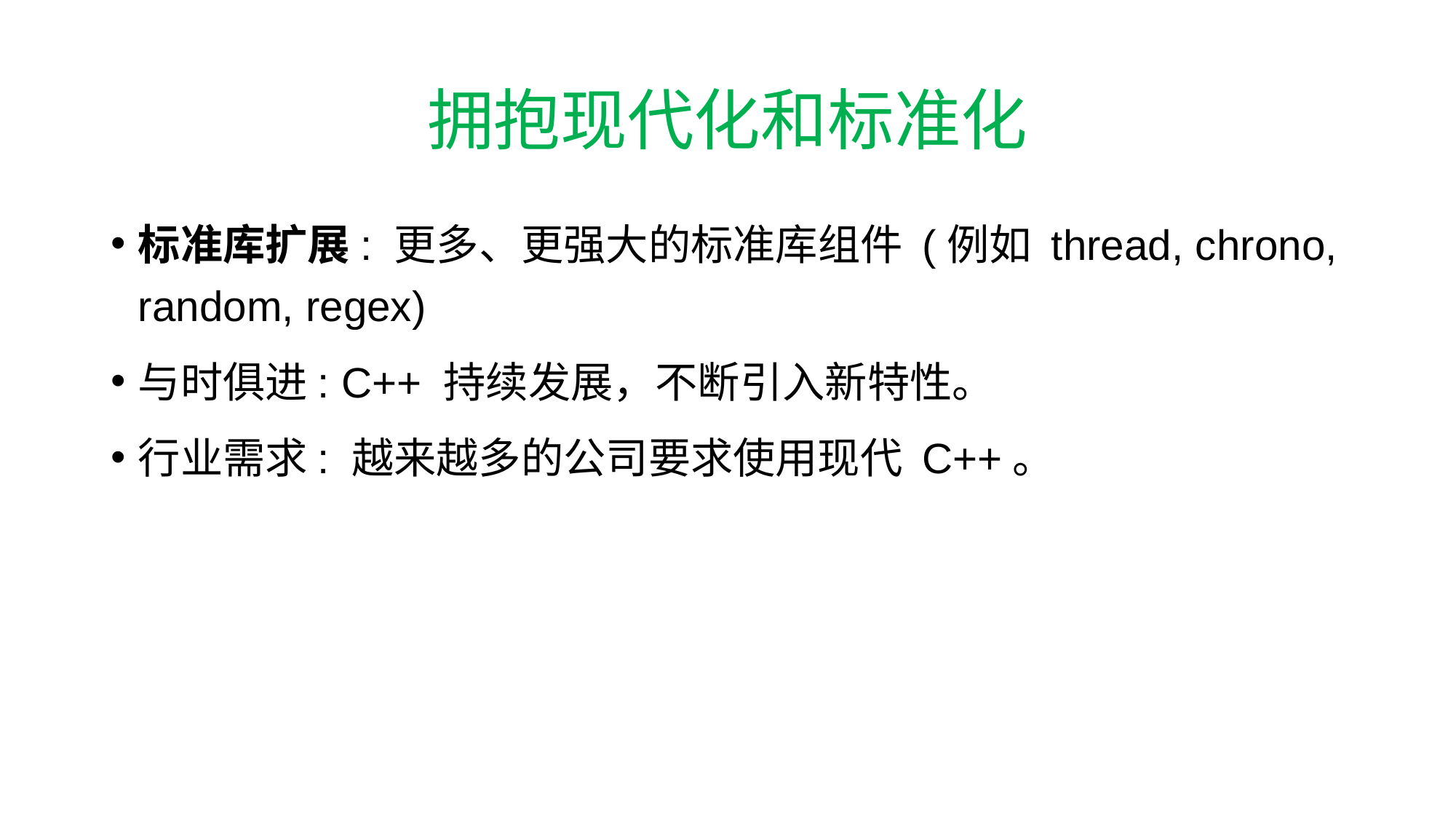

# 拥抱现代化和标准化
标准库扩展: 更多、更强大的标准库组件 (例如 thread, chrono, random, regex)
与时俱进: C++ 持续发展，不断引入新特性。
行业需求: 越来越多的公司要求使用现代 C++。